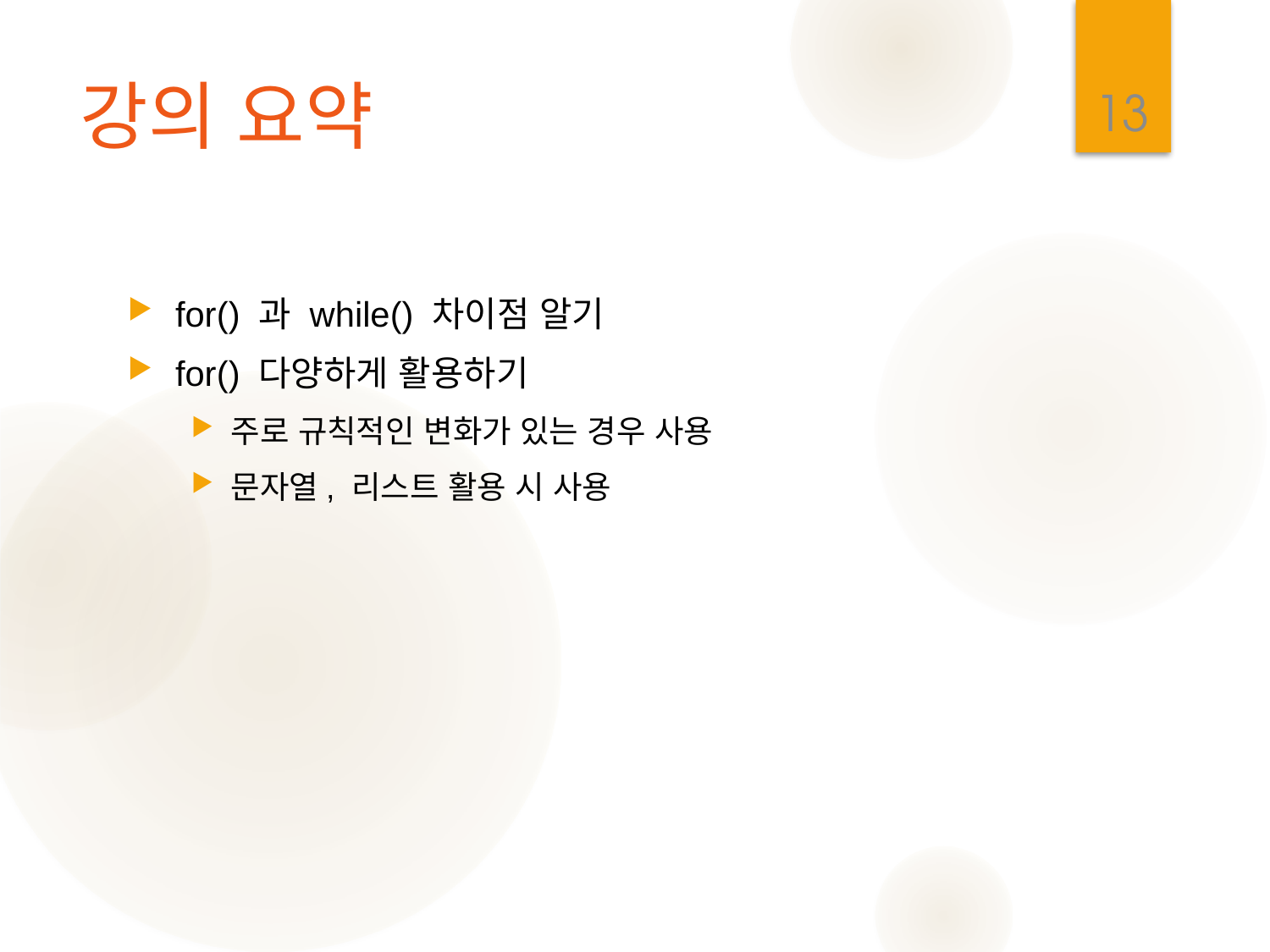

13
# 강의 요약
for() 과 while() 차이점 알기
for() 다양하게 활용하기
주로 규칙적인 변화가 있는 경우 사용
문자열, 리스트 활용 시 사용